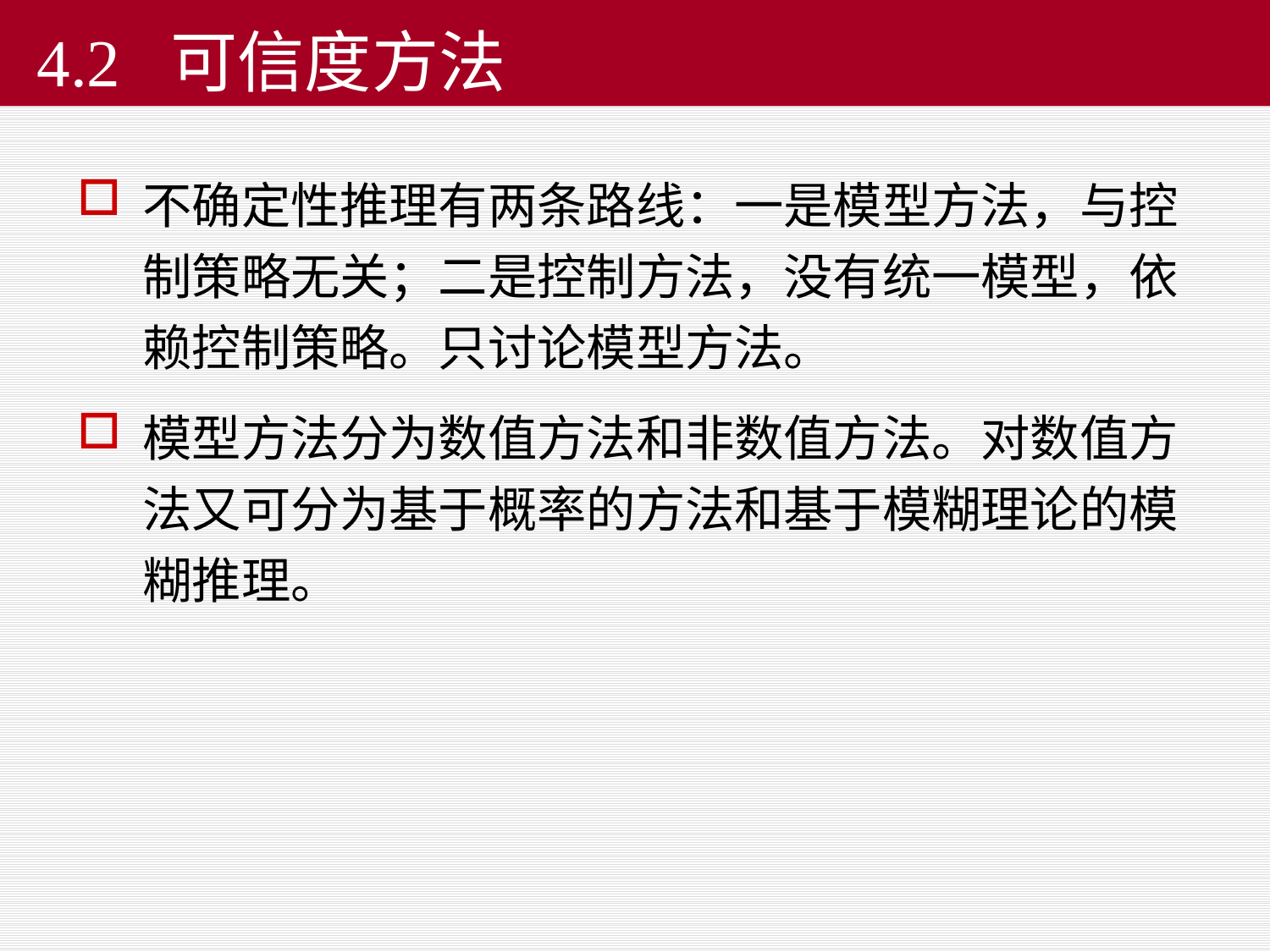

#
4.2  可信度方法
不确定性推理有两条路线：一是模型方法，与控制策略无关；二是控制方法，没有统一模型，依赖控制策略。只讨论模型方法。
模型方法分为数值方法和非数值方法。对数值方法又可分为基于概率的方法和基于模糊理论的模糊推理。
19